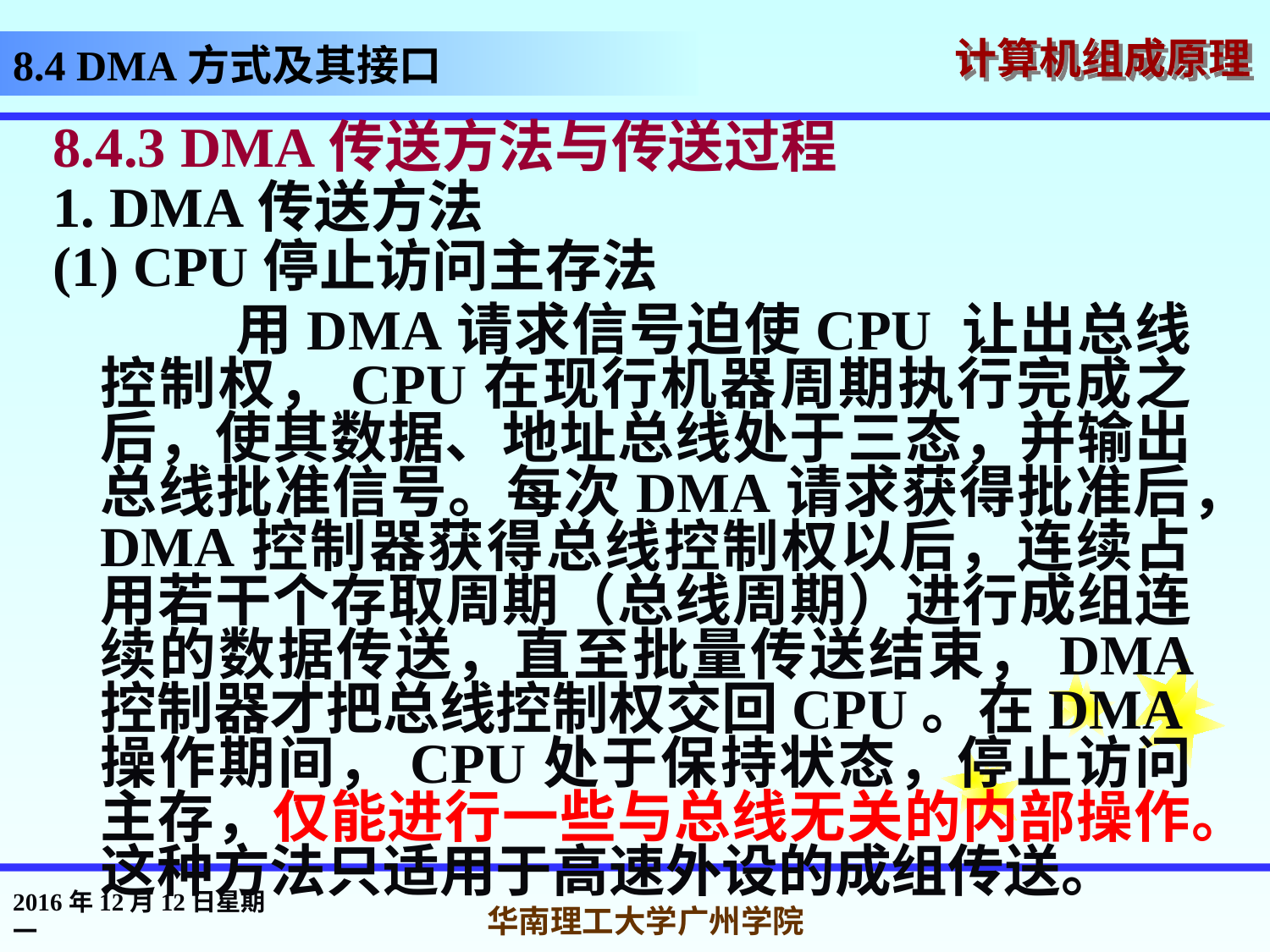

# 8.4 DMA方式及其接口
8.4.3 DMA传送方法与传送过程
1. DMA传送方法
(1) CPU停止访问主存法
            用DMA请求信号迫使CPU 让出总线控制权，CPU在现行机器周期执行完成之后，使其数据、地址总线处于三态，并输出总线批准信号。每次DMA请求获得批准后，DMA控制器获得总线控制权以后，连续占用若干个存取周期（总线周期）进行成组连续的数据传送，直至批量传送结束，DMA 控制器才把总线控制权交回CPU。在DMA操作期间，CPU处于保持状态，停止访问主存，仅能进行一些与总线无关的内部操作。这种方法只适用于高速外设的成组传送。
2016年12月12日星期一
华南理工大学广州学院